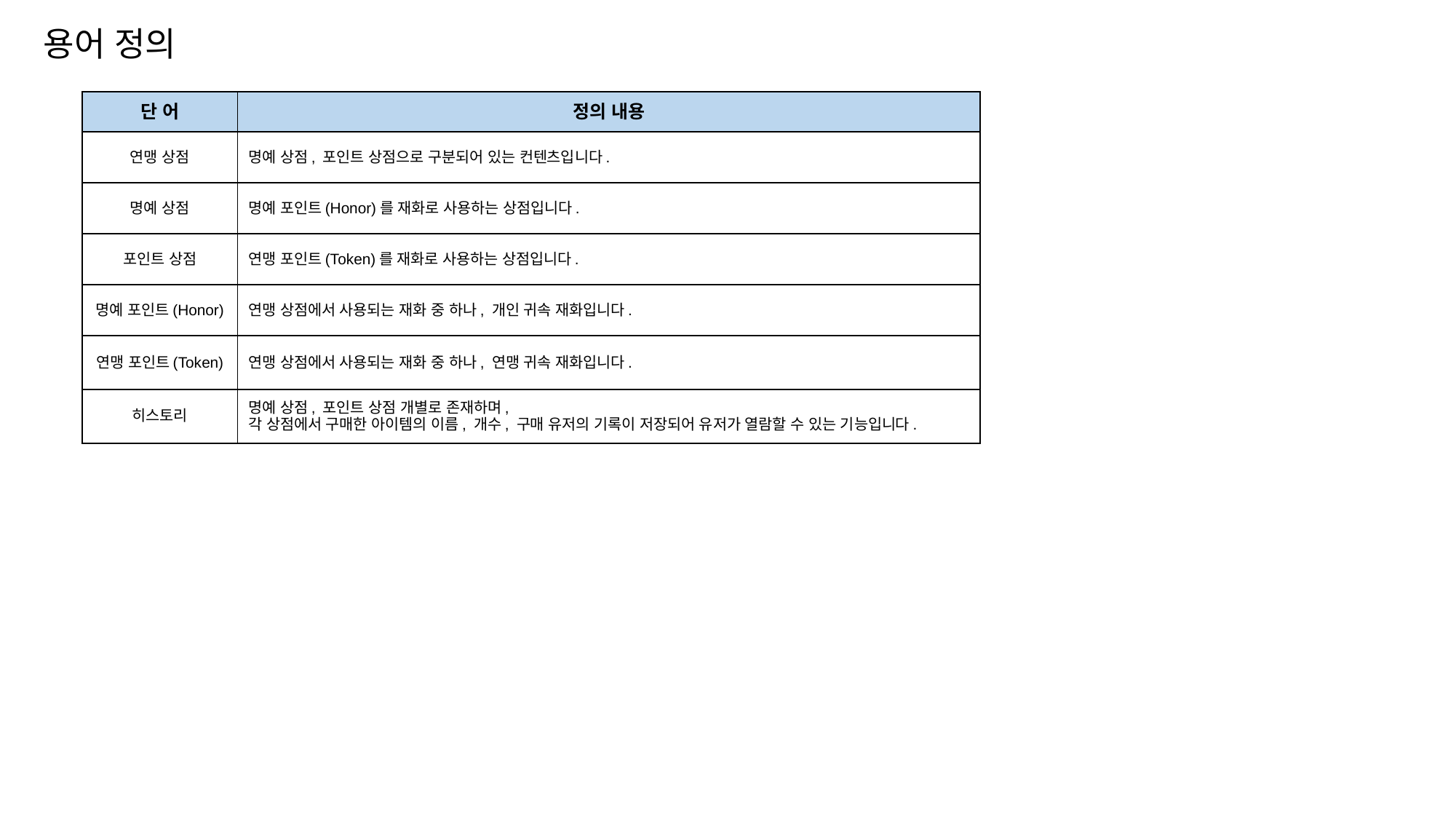

용어 정의
| 단 어 | 정의 내용 |
| --- | --- |
| 연맹 상점 | 명예 상점, 포인트 상점으로 구분되어 있는 컨텐츠입니다. |
| 명예 상점 | 명예 포인트(Honor)를 재화로 사용하는 상점입니다. |
| 포인트 상점 | 연맹 포인트(Token)를 재화로 사용하는 상점입니다. |
| 명예 포인트(Honor) | 연맹 상점에서 사용되는 재화 중 하나, 개인 귀속 재화입니다. |
| 연맹 포인트(Token) | 연맹 상점에서 사용되는 재화 중 하나, 연맹 귀속 재화입니다. |
| 히스토리 | 명예 상점, 포인트 상점 개별로 존재하며, 각 상점에서 구매한 아이템의 이름, 개수, 구매 유저의 기록이 저장되어 유저가 열람할 수 있는 기능입니다. |